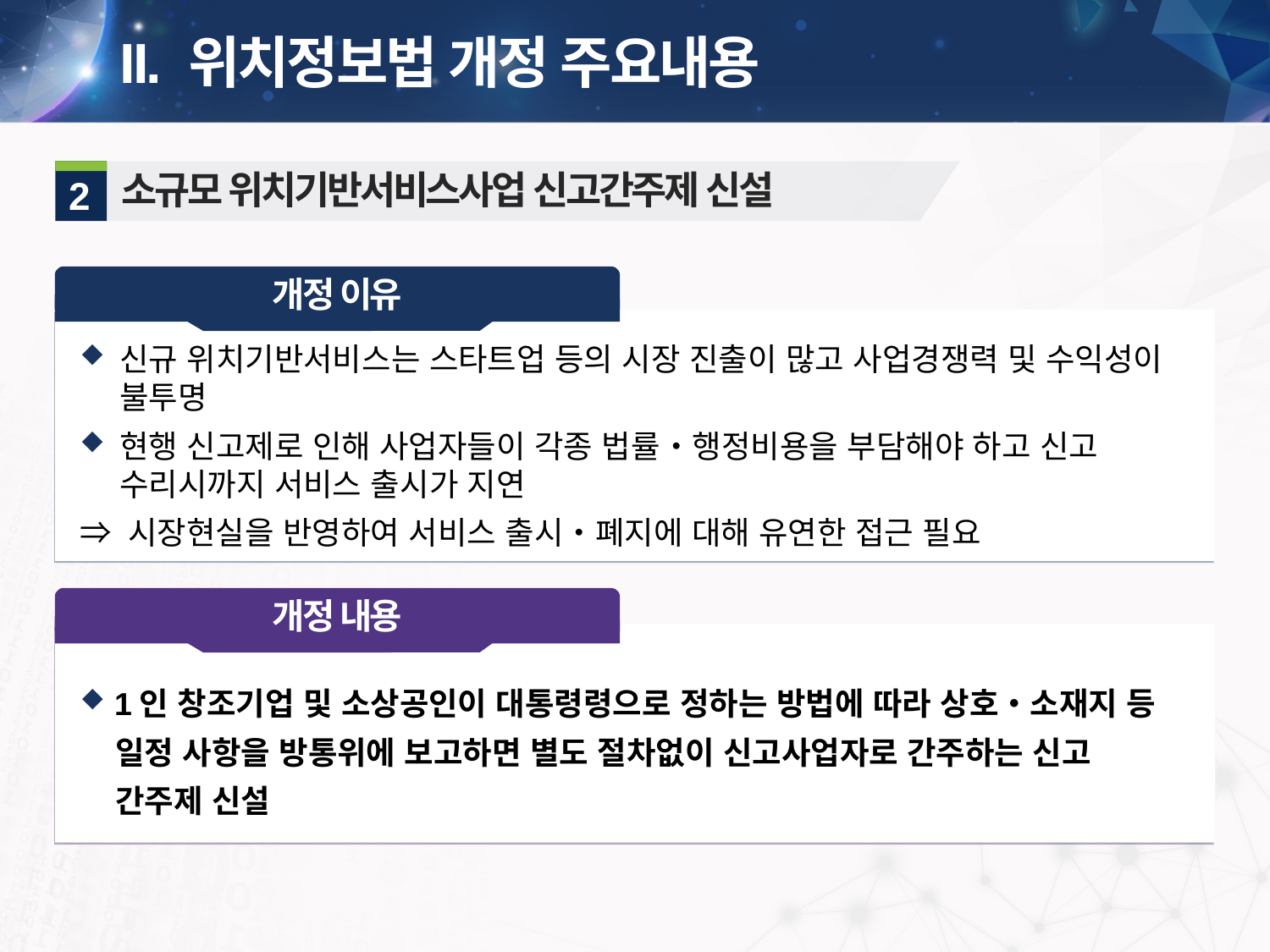

II. 위치정보법 개정 주요내용

소규모 위치기반서비스사업 신고간주제 신설

2

개정 이유

신규 위치기반서비스는 스타트업 등의 시장 진출이 많고 사업경쟁력 및 수익성이 불투명
현행 신고제로 인해 사업자들이 각종 법률‧행정비용을 부담해야 하고 신고 수리시까지 서비스 출시가 지연
⇒ 시장현실을 반영하여 서비스 출시‧폐지에 대해 유연한 접근 필요

개정 내용

 1인 창조기업 및 소상공인이 대통령령으로 정하는 방법에 따라 상호‧소재지 등
    일정 사항을 방통위에 보고하면 별도 절차없이 신고사업자로 간주하는 신고
    간주제 신설